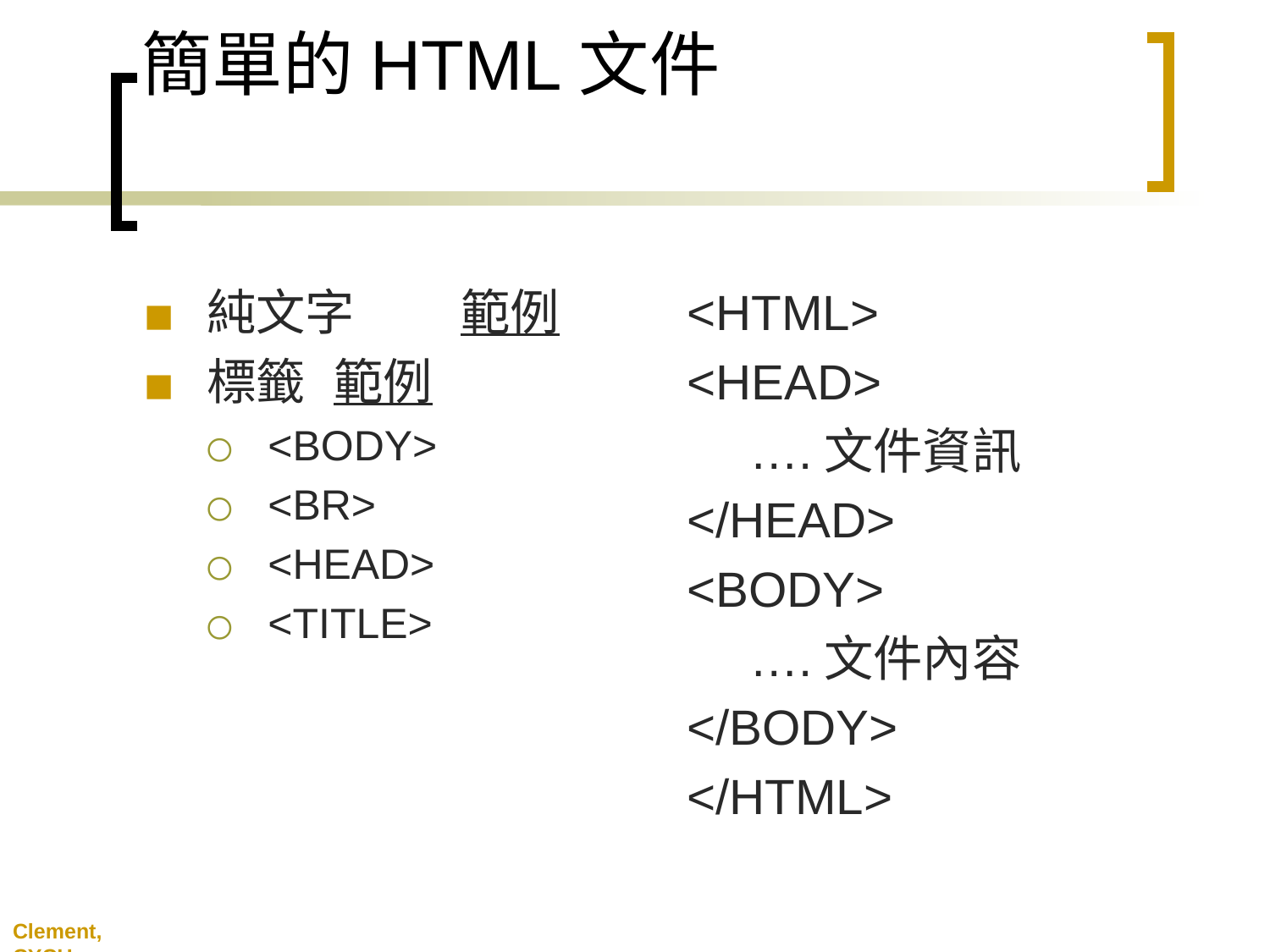

簡單的HTML文件
純文字	範例
標籤	範例
<BODY>
<BR>
<HEAD>
<TITLE>
<HTML>
<HEAD>
	….文件資訊
</HEAD>
<BODY>
	….文件內容
</BODY>
</HTML>